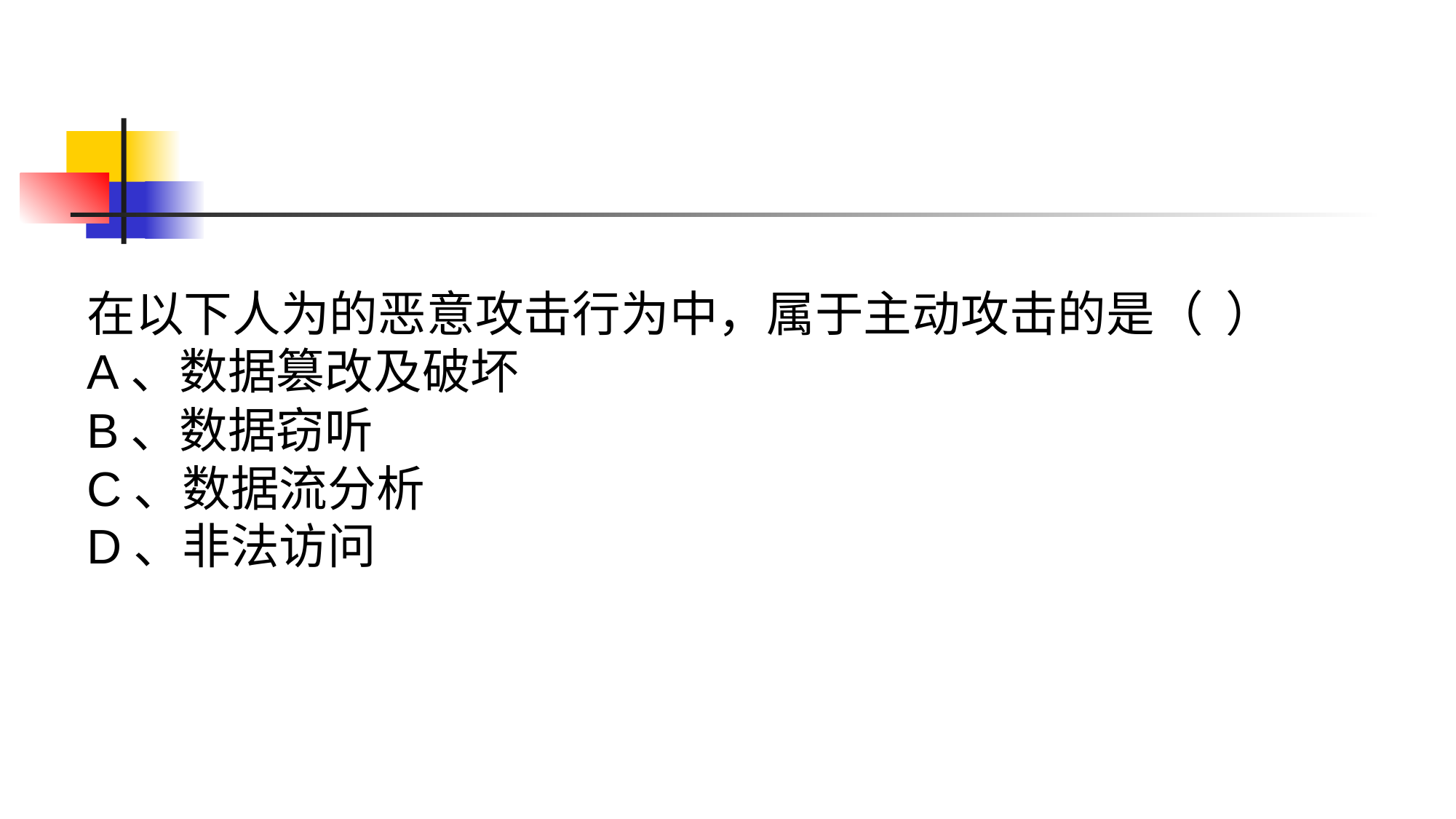

在以下人为的恶意攻击行为中，属于主动攻击的是（  ）
A、数据篡改及破坏
B、数据窃听
C、数据流分析
D、非法访问